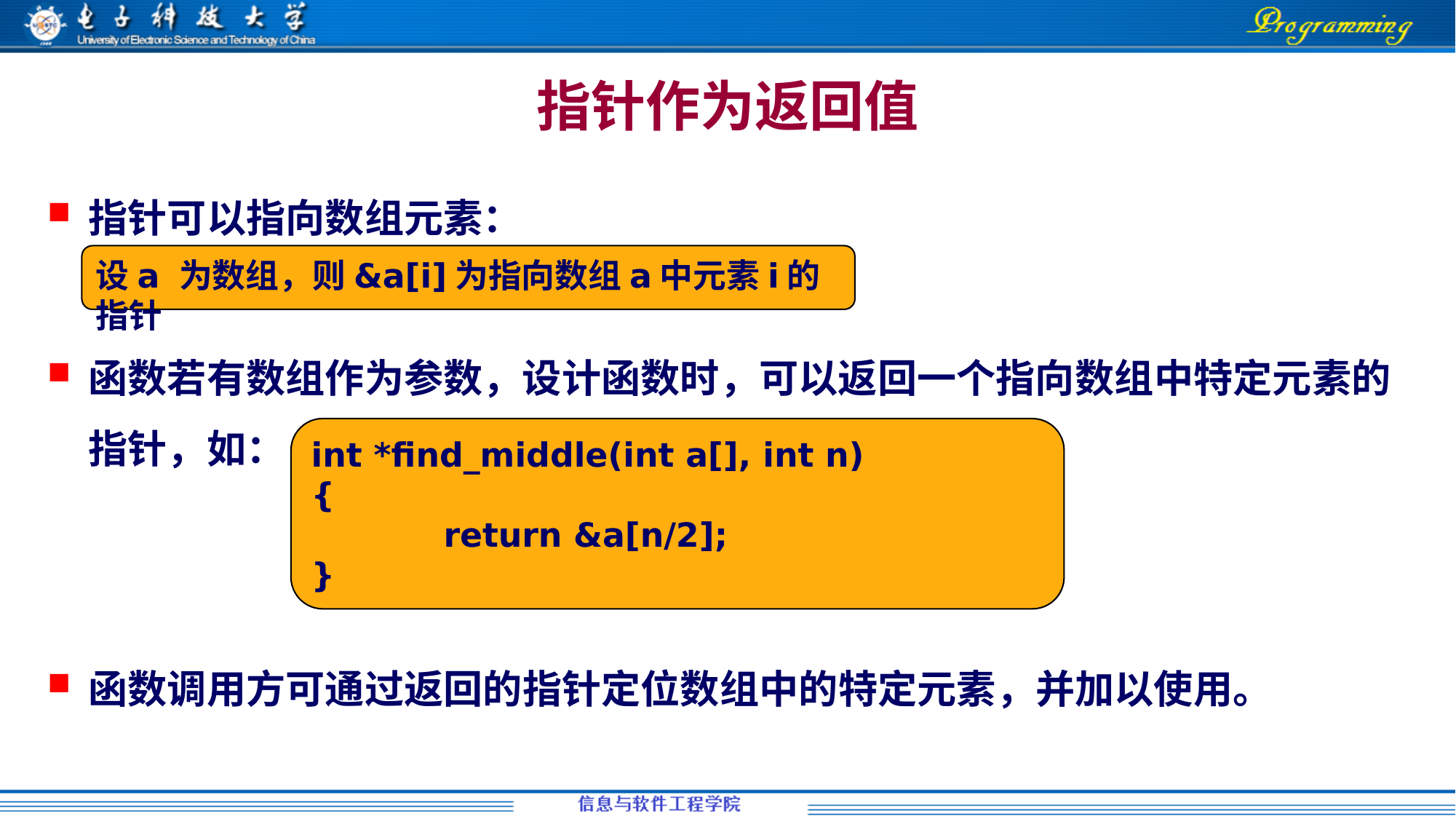

# 指针作为返回值
指针可以指向数组元素：

函数若有数组作为参数，设计函数时，可以返回一个指向数组中特定元素的指针，如：

函数调用方可通过返回的指针定位数组中的特定元素，并加以使用。

设a 为数组，则&a[i]为指向数组a中元素i的指针
int *find_middle(int a[], int n)
{
	  return &a[n/2];
}